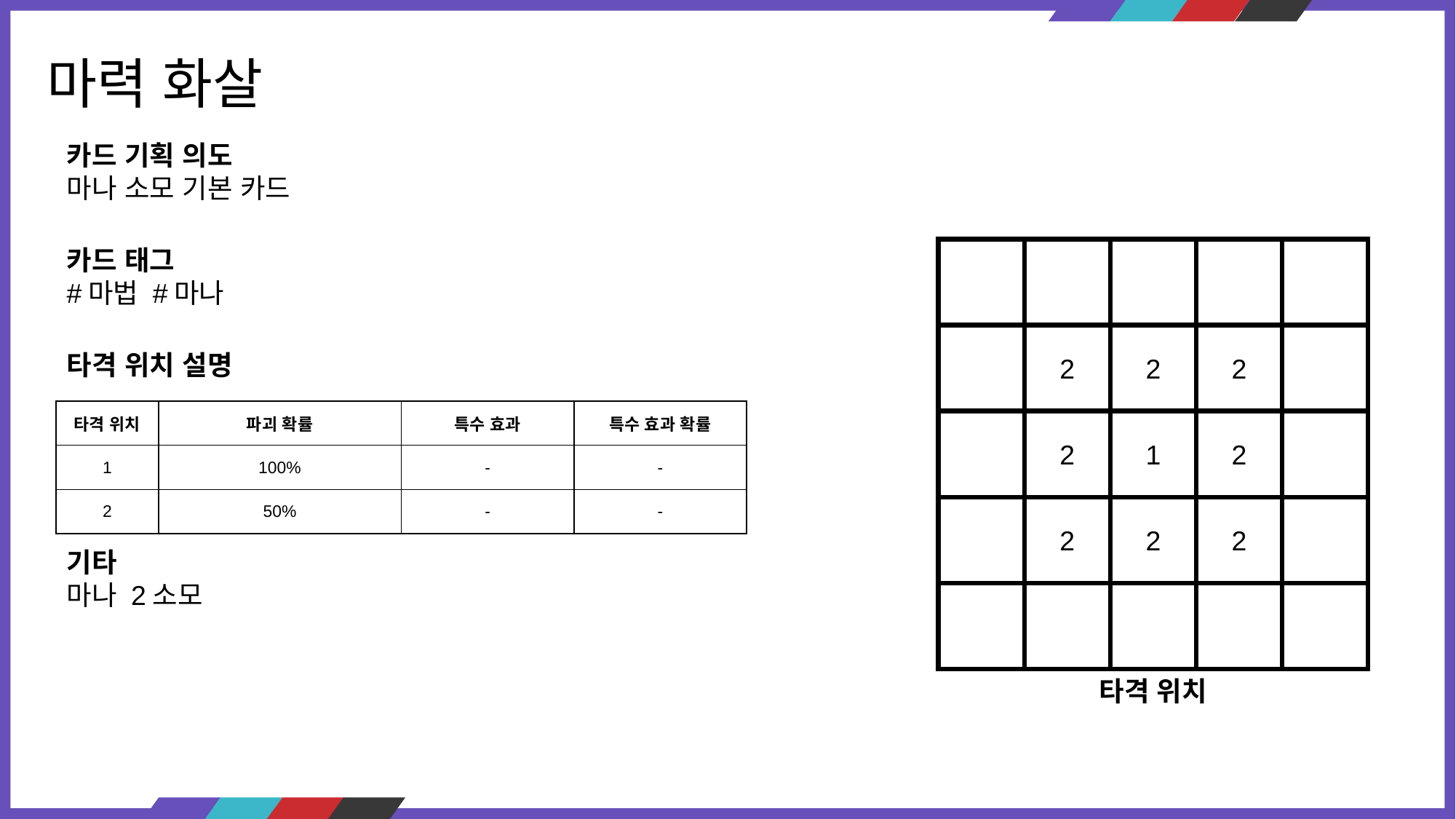

마력 화살
카드 기획 의도
마나 소모 기본 카드
카드 태그
#마법 #마나

2
2
2

타격 위치 설명
| 타격 위치 | 파괴 확률 | 특수 효과 | 특수 효과 확률 |
| --- | --- | --- | --- |
| 1 | 100% | - | - |
| 2 | 50% | - | - |

2
1
2

2
2
2

기타
마나 2소모

타격 위치